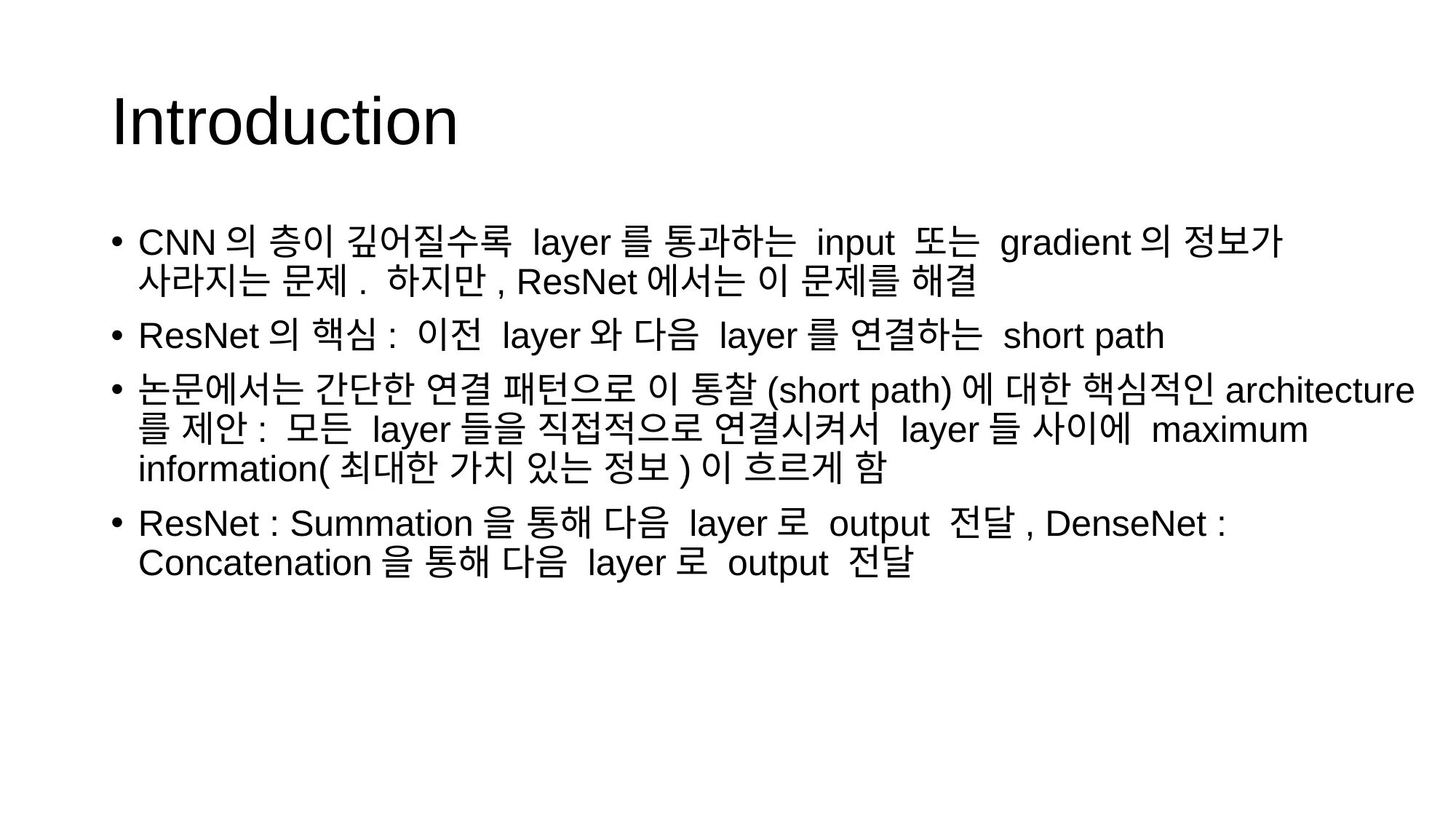

# Introduction
CNN의 층이 깊어질수록 layer를 통과하는 input 또는 gradient의 정보가 사라지는 문제. 하지만, ResNet에서는 이 문제를 해결
ResNet의 핵심: 이전 layer와 다음 layer를 연결하는 short path
논문에서는 간단한 연결 패턴으로 이 통찰(short path)에 대한 핵심적인architecture를 제안: 모든 layer들을 직접적으로 연결시켜서 layer들 사이에 maximum information(최대한 가치 있는 정보)이 흐르게 함
ResNet : Summation을 통해 다음 layer로 output 전달, DenseNet : Concatenation을 통해 다음 layer로 output 전달